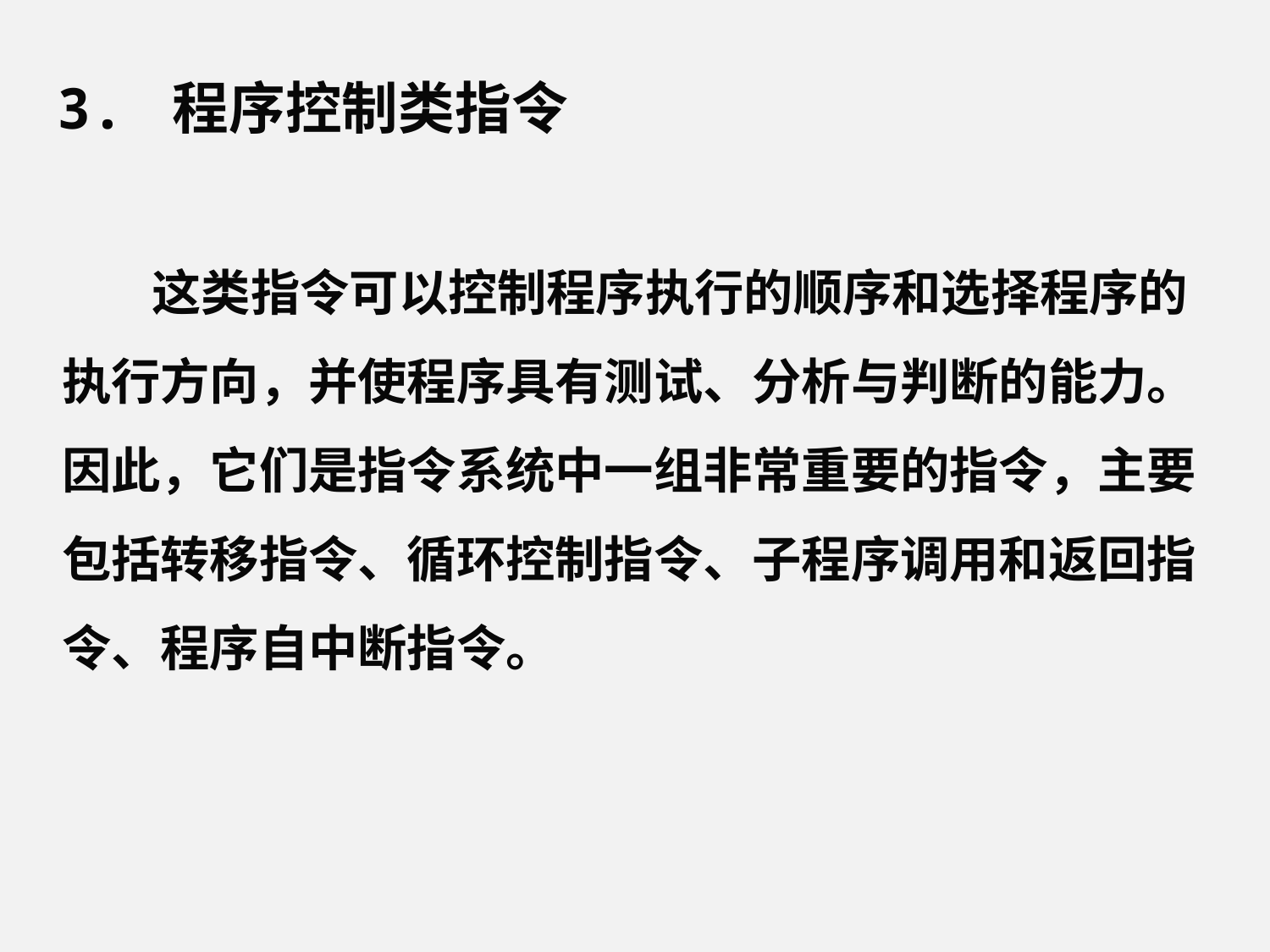

3. 程序控制类指令
       这类指令可以控制程序执行的顺序和选择程序的执行方向，并使程序具有测试、分析与判断的能力。因此，它们是指令系统中一组非常重要的指令，主要包括转移指令、循环控制指令、子程序调用和返回指令、程序自中断指令。
100